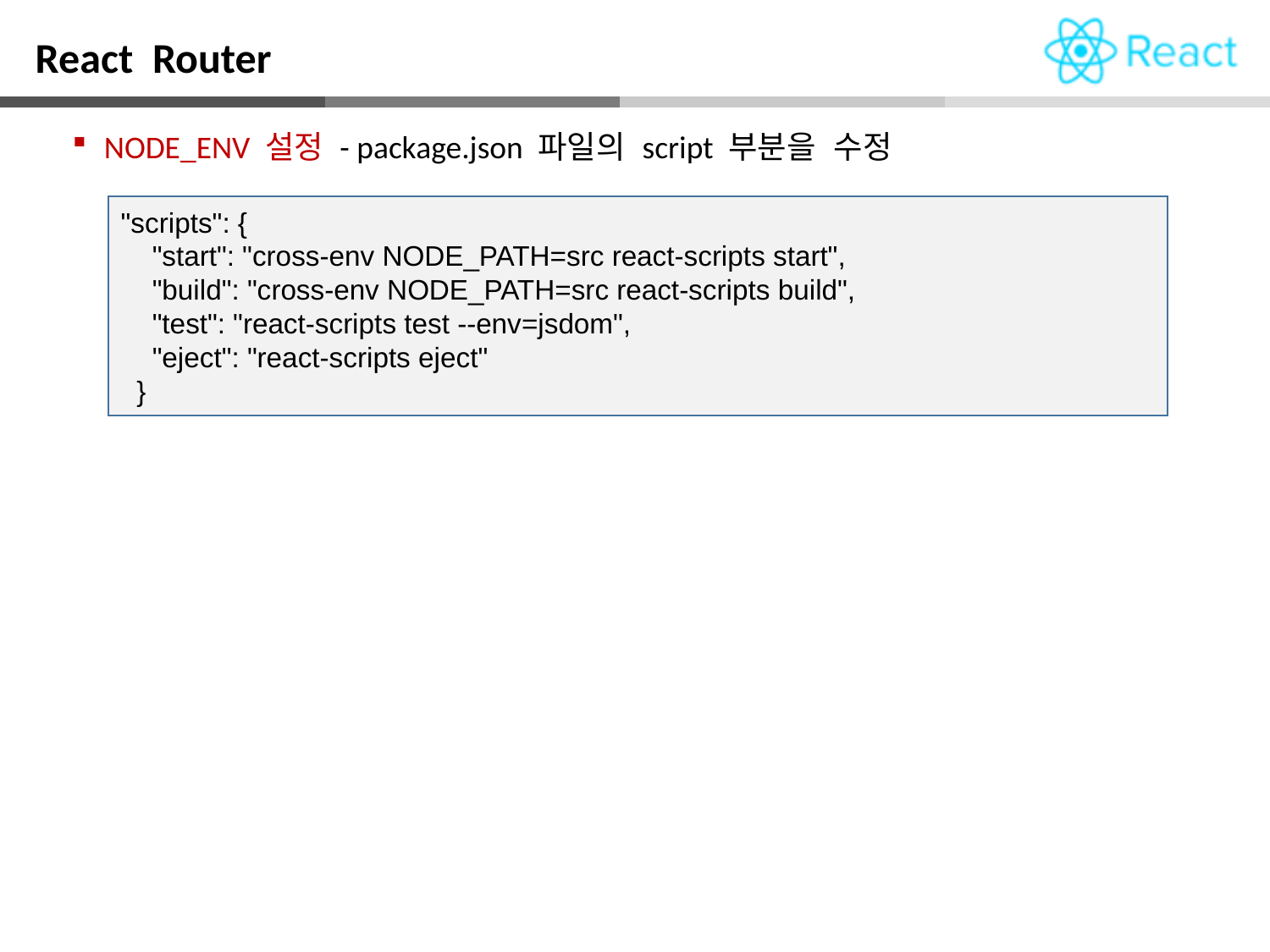

React  Router
NODE_ENV 설정 - package.json 파일의 script 부분을  수정
"scripts": {
    "start": "cross-env NODE_PATH=src react-scripts start",
    "build": "cross-env NODE_PATH=src react-scripts build",
    "test": "react-scripts test --env=jsdom",
    "eject": "react-scripts eject"
  }